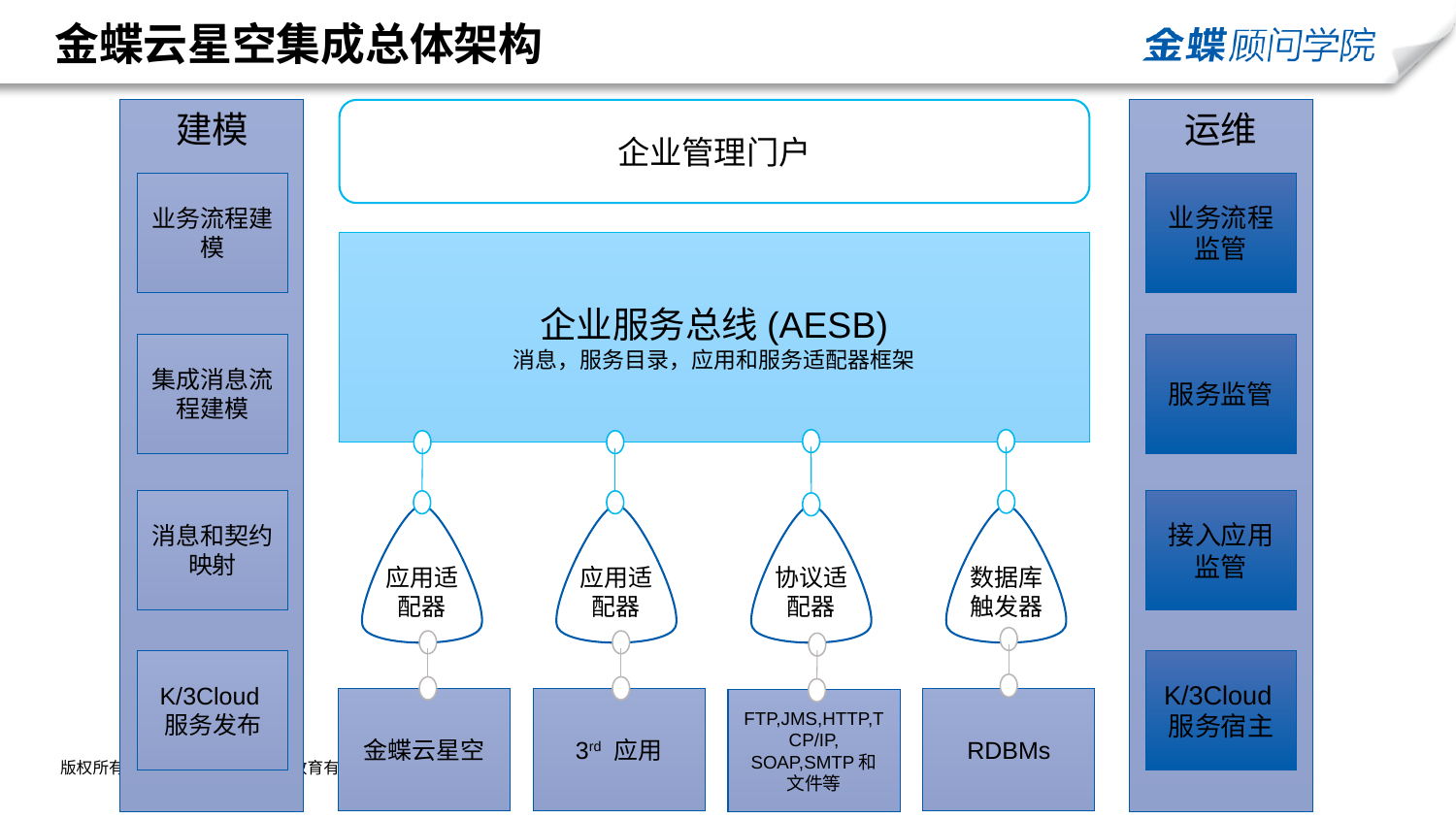

# 金蝶云星空集成总体架构
建模
企业管理门户
运维
业务流程建模
业务流程监管
企业服务总线(AESB)
消息，服务目录，应用和服务适配器框架
集成消息流程建模
服务监管

消息和契约映射

接入应用监管

应用适配器
应用适配器
协议适配器
数据库
触发器

K/3Cloud服务发布
K/3Cloud服务宿主

金蝶云星空
3rd 应用
RDBMs
FTP,JMS,HTTP,TCP/IP, SOAP,SMTP和文件等